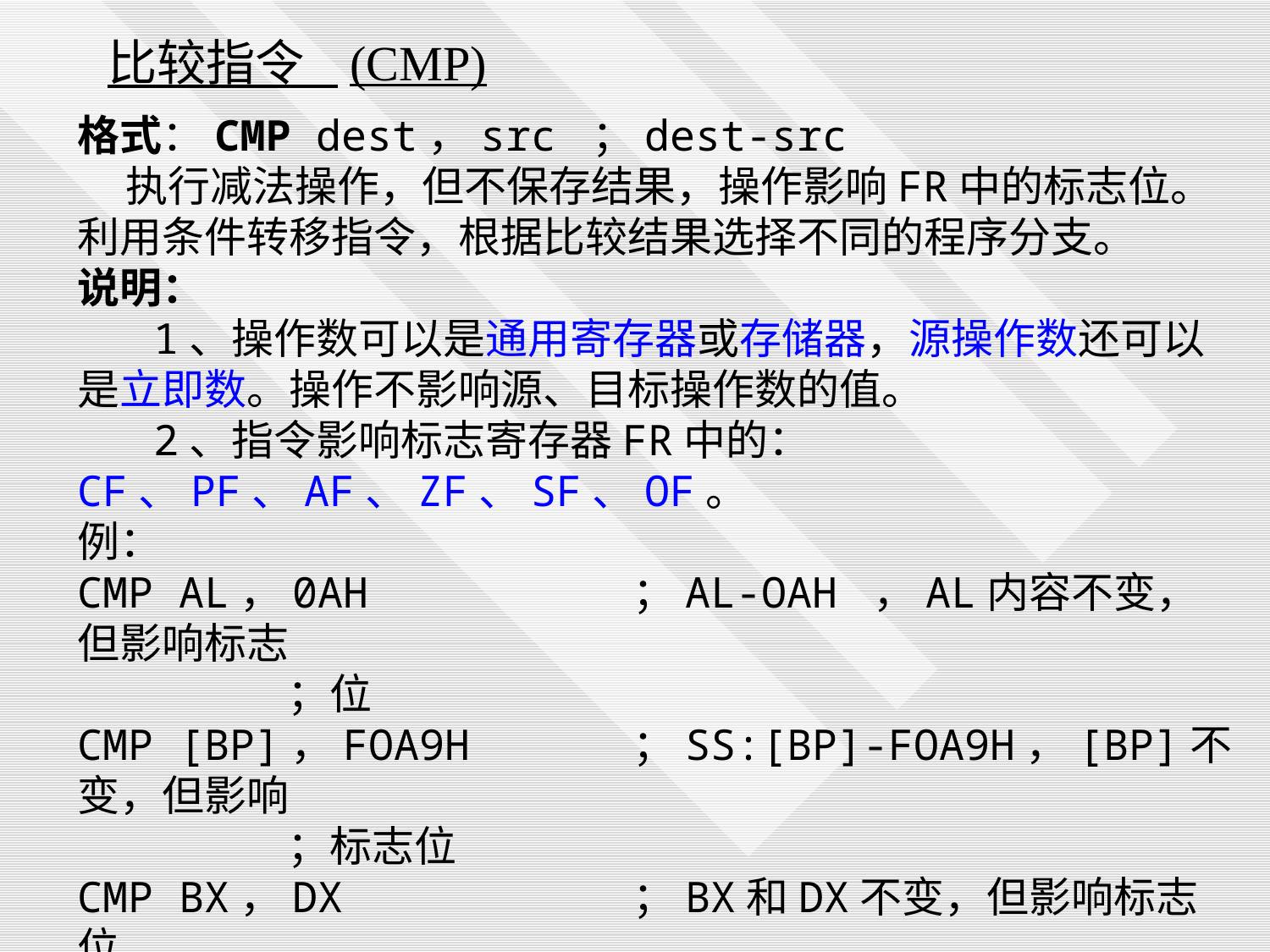

比较指令   (CMP)
格式：CMP dest，src ；dest-src
    执行减法操作，但不保存结果，操作影响FR中的标志位。利用条件转移指令，根据比较结果选择不同的程序分支。
说明：
   1、操作数可以是通用寄存器或存储器，源操作数还可以是立即数。操作不影响源、目标操作数的值。
   2、指令影响标志寄存器FR中的：CF、PF、AF、ZF、SF、OF。
例：
CMP AL，0AH          ；AL-OAH ，AL内容不变，但影响标志
                     ；位
CMP [BP]，FOA9H      ；SS:[BP]-FOA9H，[BP]不变，但影响
                     ；标志位
CMP BX，DX           ；BX和DX不变，但影响标志位
CMP DATA[BP][SI]，AX ；SS:[DATA+BP+SI]-AX，内容不变，
                     ；但影响标志位